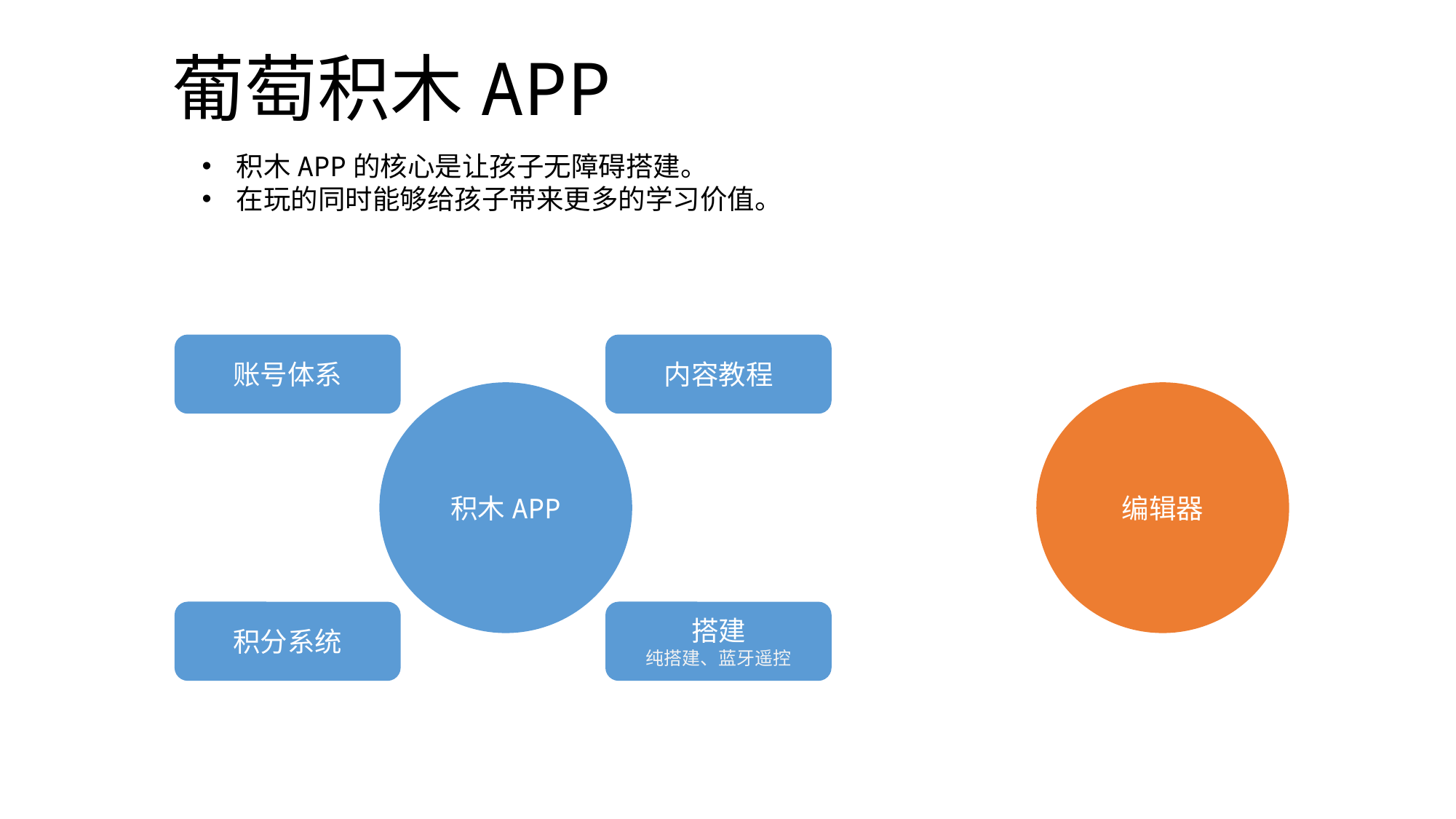

葡萄积木APP
积木APP的核心是让孩子无障碍搭建。
在玩的同时能够给孩子带来更多的学习价值。
账号体系
内容教程
积木APP
编辑器
积分系统
搭建
纯搭建、蓝牙遥控